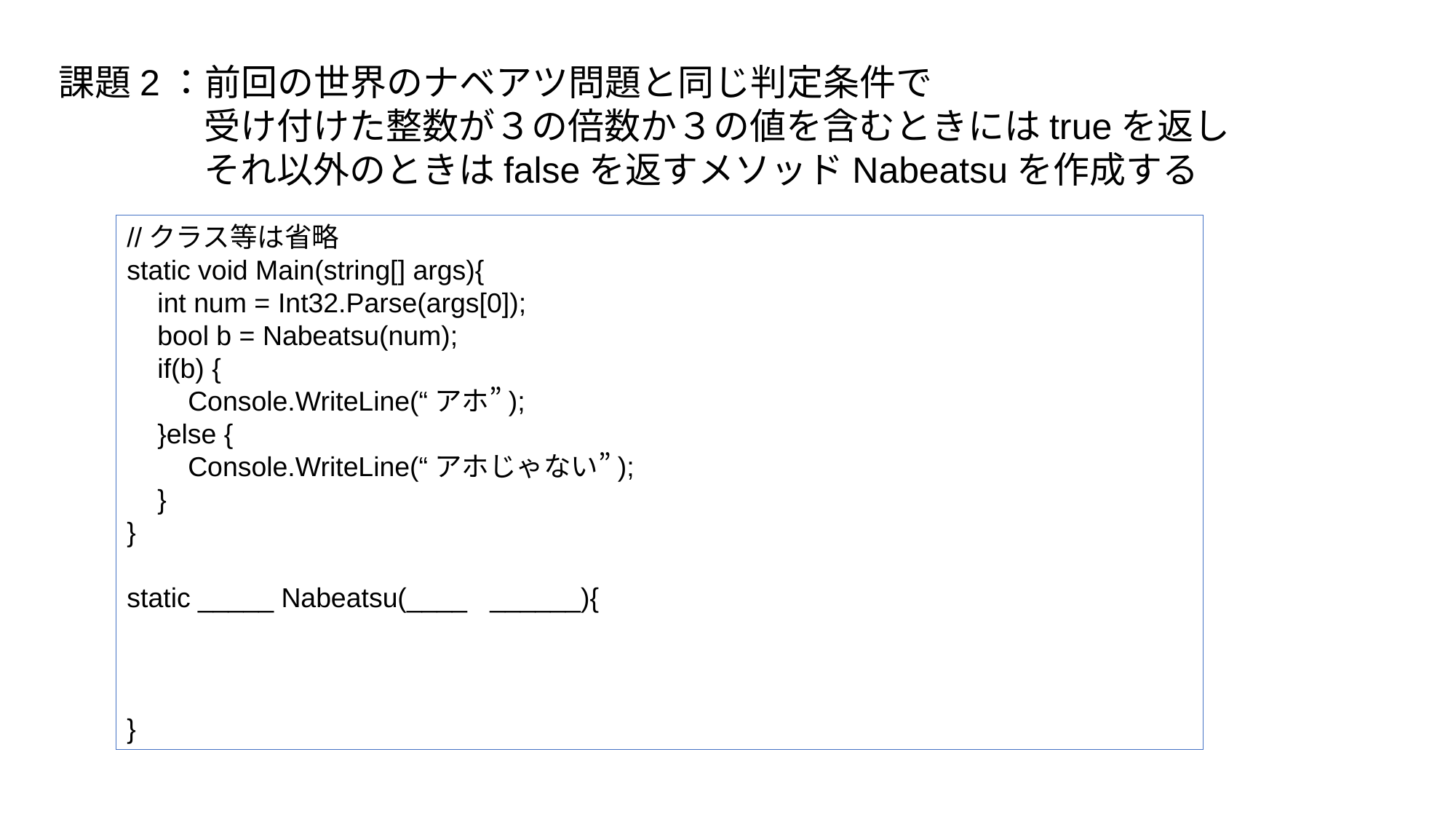

課題2：前回の世界のナベアツ問題と同じ判定条件で
　　　　受け付けた整数が３の倍数か３の値を含むときにはtrueを返し
　　　　それ以外のときはfalseを返すメソッドNabeatsuを作成する
//クラス等は省略
static void Main(string[] args){
    int num = Int32.Parse(args[0]);
    bool b = Nabeatsu(num);
    if(b) {
        Console.WriteLine(“アホ”);
    }else {
        Console.WriteLine(“アホじゃない”);
    }
}

static _____ Nabeatsu(____   ______){

}